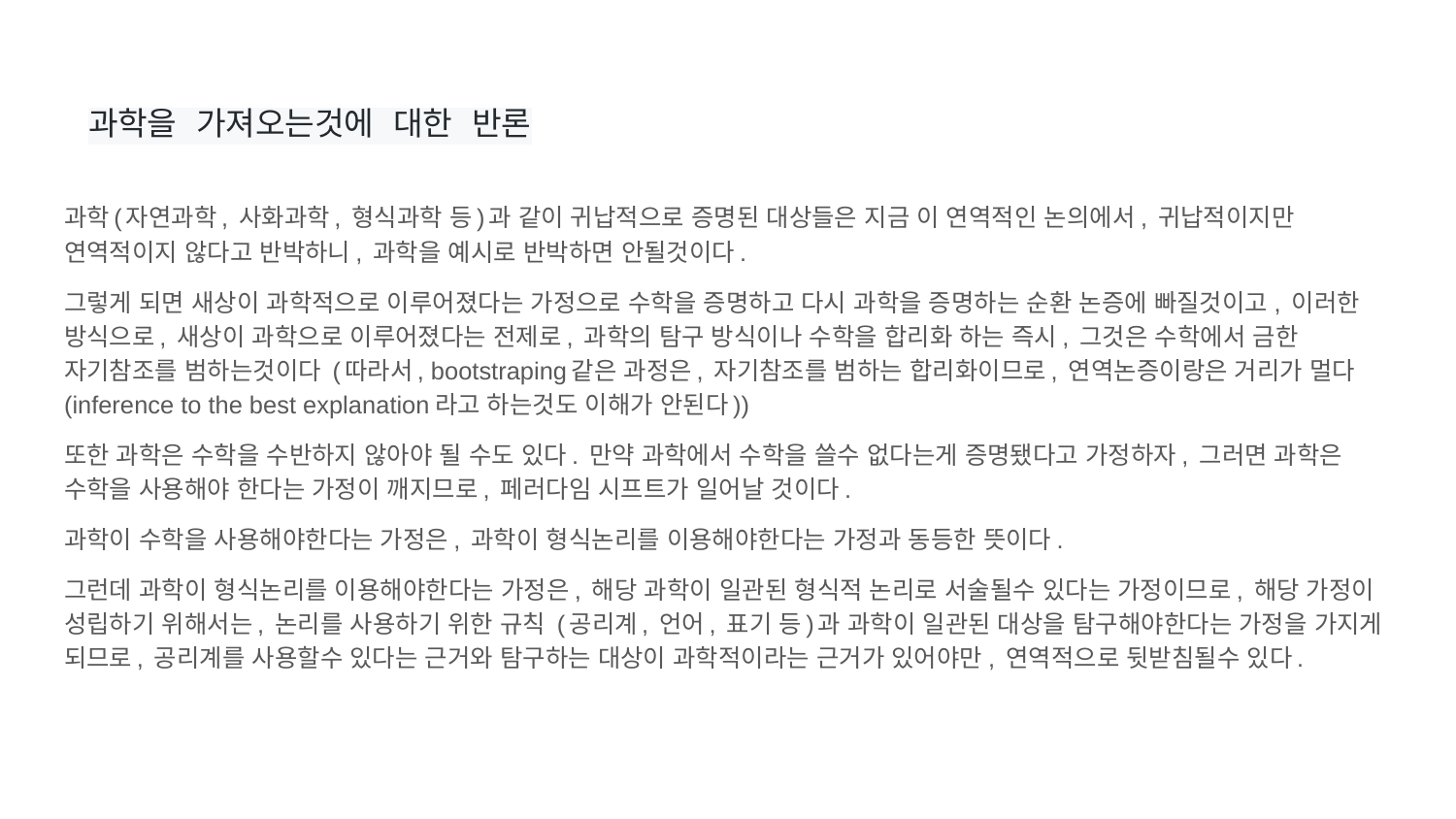

# 과학을 가져오는것에 대한 반론
과학(자연과학, 사화과학, 형식과학 등)과 같이 귀납적으로 증명된 대상들은 지금 이 연역적인 논의에서, 귀납적이지만 연역적이지 않다고 반박하니, 과학을 예시로 반박하면 안될것이다.
그렇게 되면 새상이 과학적으로 이루어졌다는 가정으로 수학을 증명하고 다시 과학을 증명하는 순환 논증에 빠질것이고, 이러한 방식으로, 새상이 과학으로 이루어졌다는 전제로, 과학의 탐구 방식이나 수학을 합리화 하는 즉시, 그것은 수학에서 금한 자기참조를 범하는것이다 (따라서, bootstraping같은 과정은, 자기참조를 범하는 합리화이므로, 연역논증이랑은 거리가 멀다 (inference to the best explanation라고 하는것도 이해가 안된다))
또한 과학은 수학을 수반하지 않아야 될 수도 있다. 만약 과학에서 수학을 쓸수 없다는게 증명됐다고 가정하자, 그러면 과학은 수학을 사용해야 한다는 가정이 깨지므로, 페러다임 시프트가 일어날 것이다.
과학이 수학을 사용해야한다는 가정은, 과학이 형식논리를 이용해야한다는 가정과 동등한 뜻이다.
그런데 과학이 형식논리를 이용해야한다는 가정은, 해당 과학이 일관된 형식적 논리로 서술될수 있다는 가정이므로, 해당 가정이 성립하기 위해서는, 논리를 사용하기 위한 규칙 (공리계, 언어, 표기 등)과 과학이 일관된 대상을 탐구해야한다는 가정을 가지게 되므로, 공리계를 사용할수 있다는 근거와 탐구하는 대상이 과학적이라는 근거가 있어야만, 연역적으로 뒷받침될수 있다.